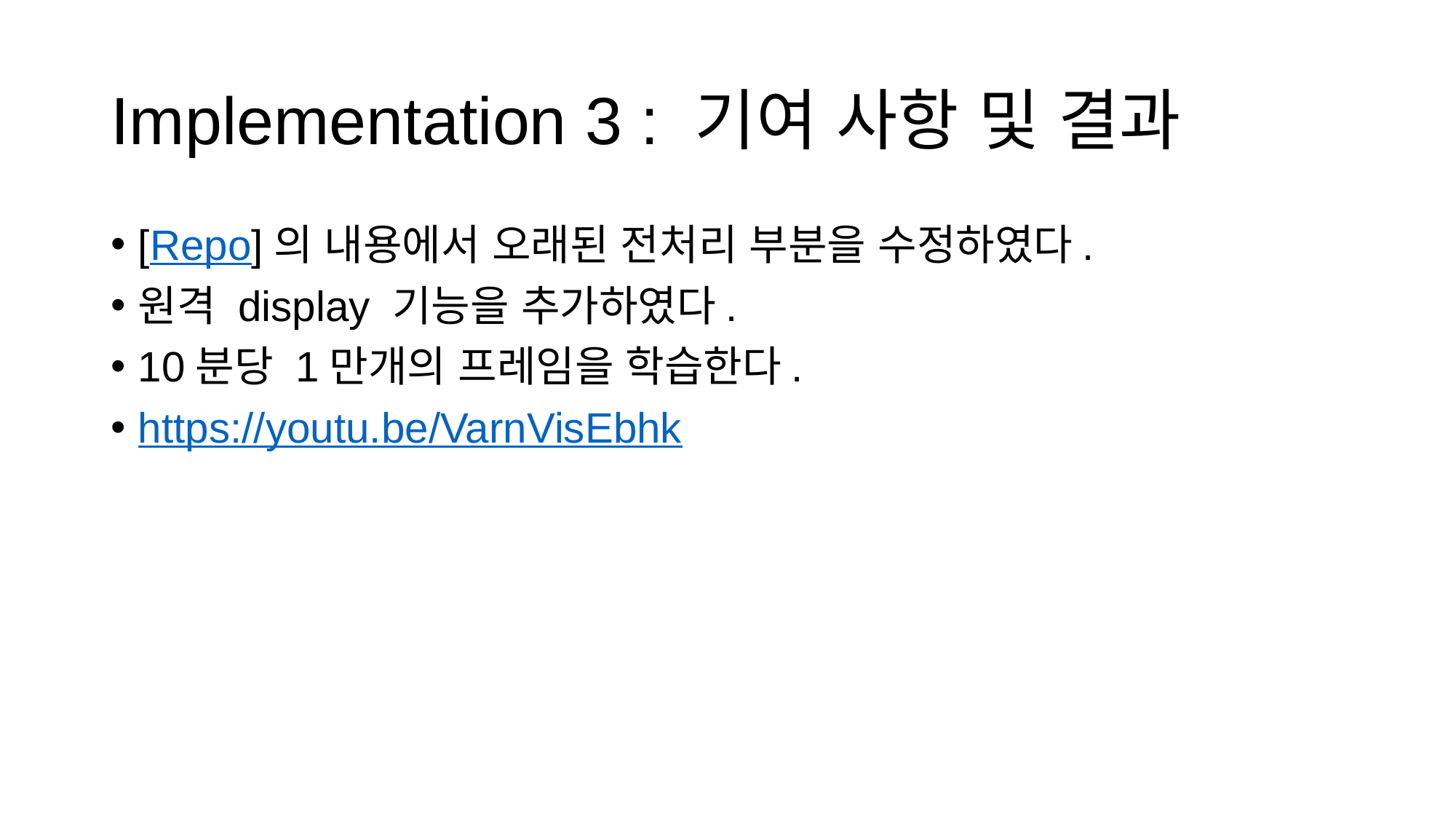

# Implementation 3 : 기여 사항 및 결과
[Repo]의 내용에서 오래된 전처리 부분을 수정하였다.
원격 display 기능을 추가하였다.
10분당 1만개의 프레임을 학습한다.
https://youtu.be/VarnVisEbhk